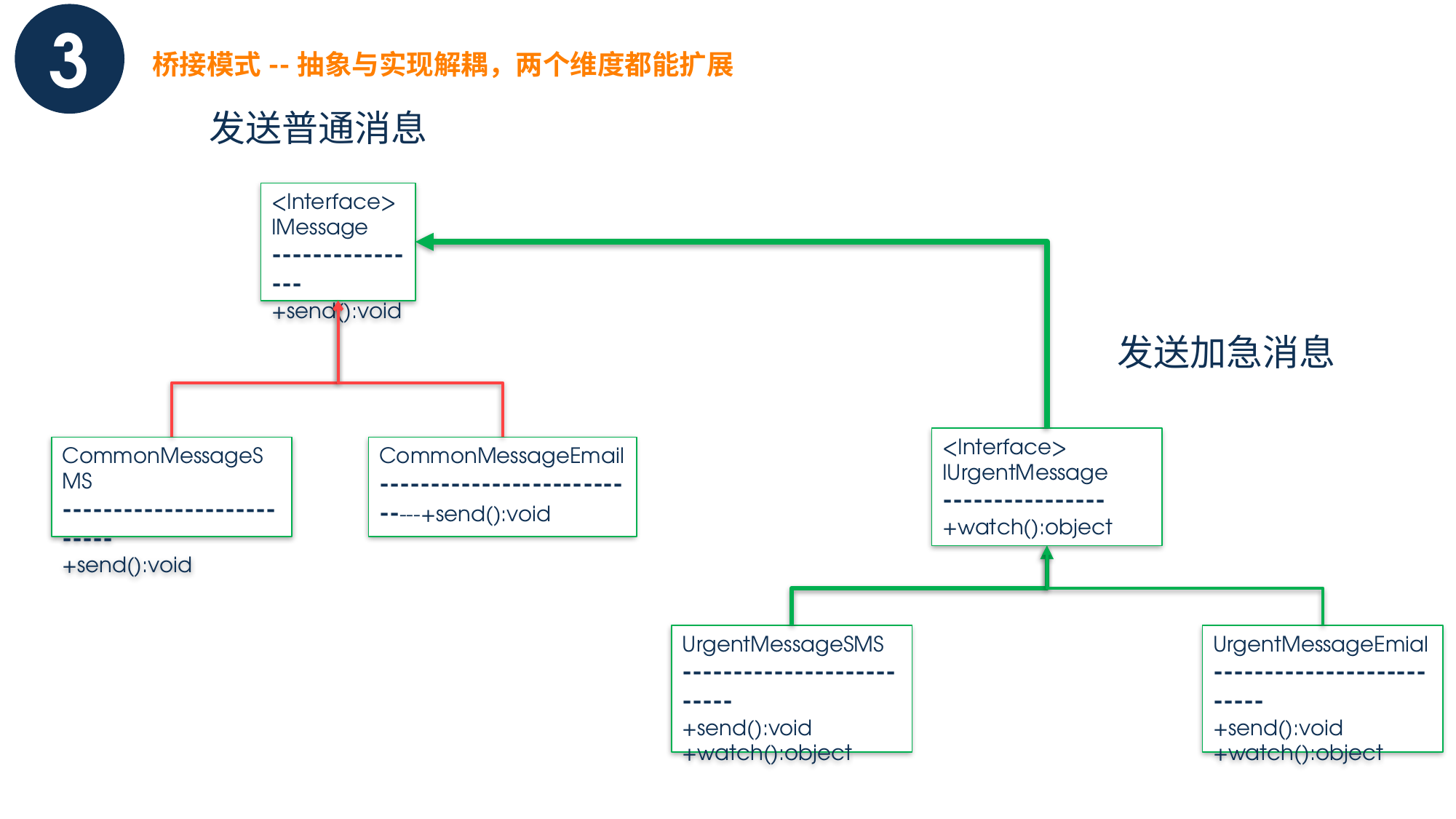

3
桥接模式--抽象与实现解耦，两个维度都能扩展
发送普通消息
<Interface>
IMessage
----------------
+send():void
发送加急消息
<Interface>
IUrgentMessage
----------------
+watch():object
CommonMessageSMS
--------------------------
+send():void
CommonMessageEmail
-----------------------------+send():void
UrgentMessageSMS
--------------------------
+send():void
+watch():object
UrgentMessageEmial
--------------------------
+send():void
+watch():object